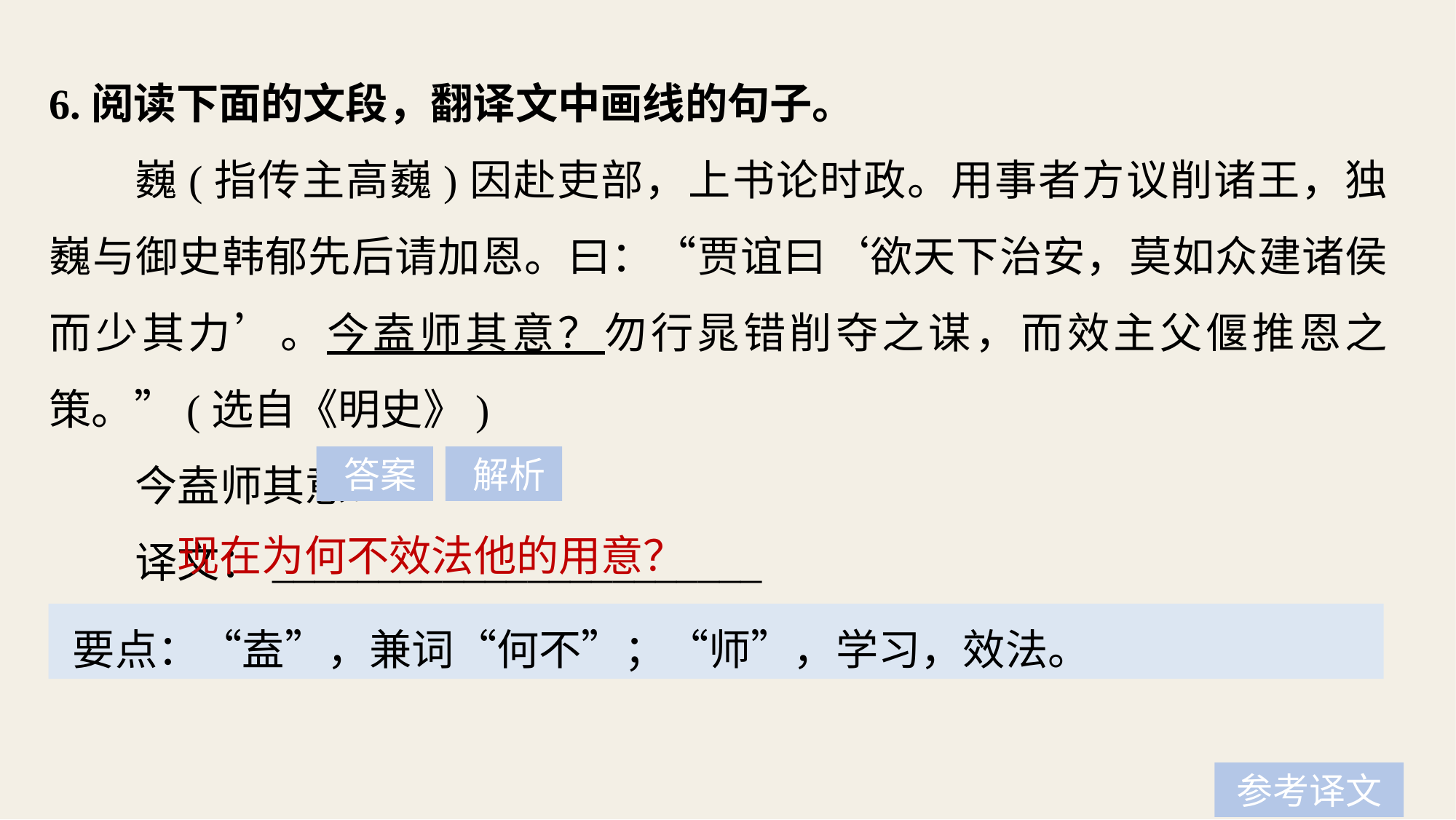

6.阅读下面的文段，翻译文中画线的句子。
巍(指传主高巍)因赴吏部，上书论时政。用事者方议削诸王，独巍与御史韩郁先后请加恩。曰：“贾谊曰‘欲天下治安，莫如众建诸侯而少其力’。今盍师其意？勿行晁错削夺之谋，而效主父偃推恩之策。”(选自《明史》)
今盍师其意？
译文：_______________________
 答案
 解析
现在为何不效法他的用意？
要点：“盍”，兼词“何不”；“师”，学习，效法。

参考译文